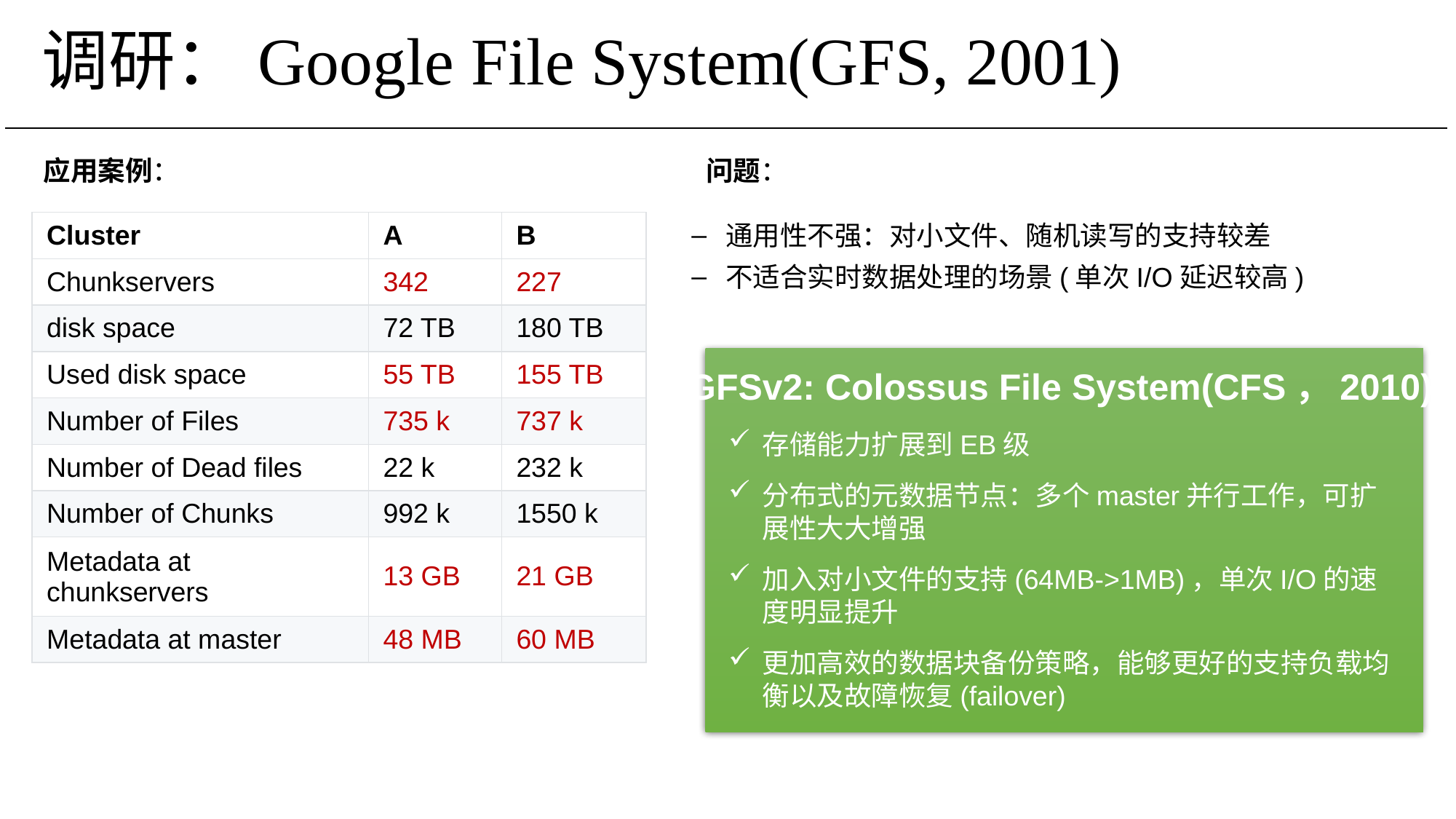

# 调研：Google File System(GFS, 2001)
应用案例：
问题：
| Cluster | A | B |
| --- | --- | --- |
| Chunkservers | 342 | 227 |
| disk space | 72 TB | 180 TB |
| Used disk space | 55 TB | 155 TB |
| Number of Files | 735 k | 737 k |
| Number of Dead files | 22 k | 232 k |
| Number of Chunks | 992 k | 1550 k |
| Metadata at chunkservers | 13 GB | 21 GB |
| Metadata at master | 48 MB | 60 MB |
通用性不强：对小文件、随机读写的支持较差
不适合实时数据处理的场景(单次I/O延迟较高)

GFSv2: Colossus File System(CFS，2010)
存储能力扩展到EB级
分布式的元数据节点：多个master并行工作，可扩展性大大增强
加入对小文件的支持(64MB->1MB)，单次I/O的速度明显提升
更加高效的数据块备份策略，能够更好的支持负载均衡以及故障恢复(failover)